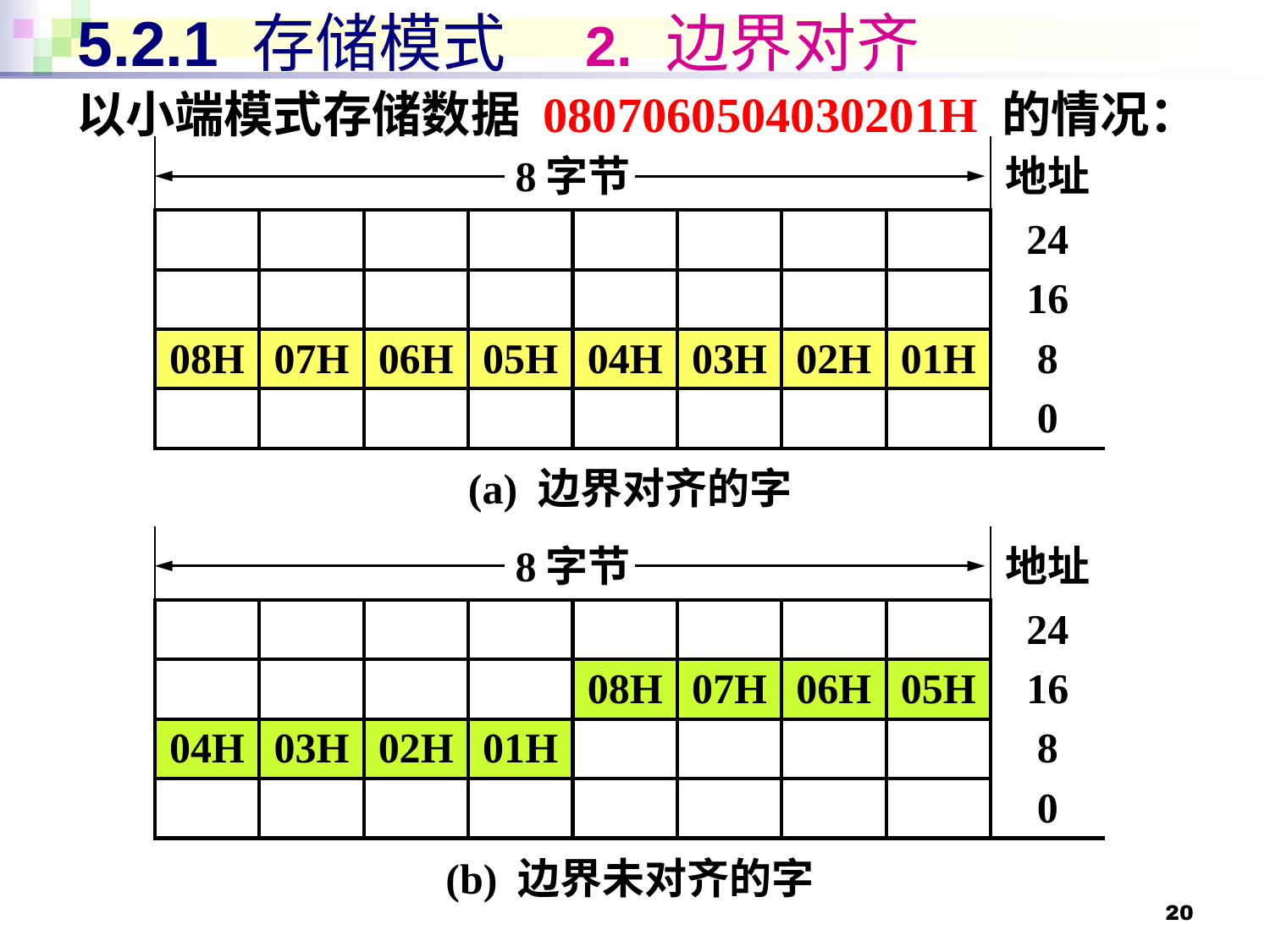

# 5.2.1 存储模式	2. 边界对齐
以小端模式存储数据 0807060504030201H 的情况：
| 8字节 |  |  |  |  |  |  |  | 地址 |
| --- | --- | --- | --- | --- | --- | --- | --- | --- |
|  |  |  |  |  |  |  |  | 24 |
|  |  |  |  |  |  |  |  | 16 |
| 08H | 07H | 06H | 05H | 04H | 03H | 02H | 01H | 8 |
|  |  |  |  |  |  |  |  | 0 |
| (a) 边界对齐的字 |  |  |  |  |  |  |  |  |
| 8字节 |  |  |  |  |  |  |  | 地址 |
| --- | --- | --- | --- | --- | --- | --- | --- | --- |
|  |  |  |  |  |  |  |  | 24 |
|  |  |  |  | 08H | 07H | 06H | 05H | 16 |
| 04H | 03H | 02H | 01H |  |  |  |  | 8 |
|  |  |  |  |  |  |  |  | 0 |
| (b) 边界未对齐的字 |  |  |  |  |  |  |  |  |
20